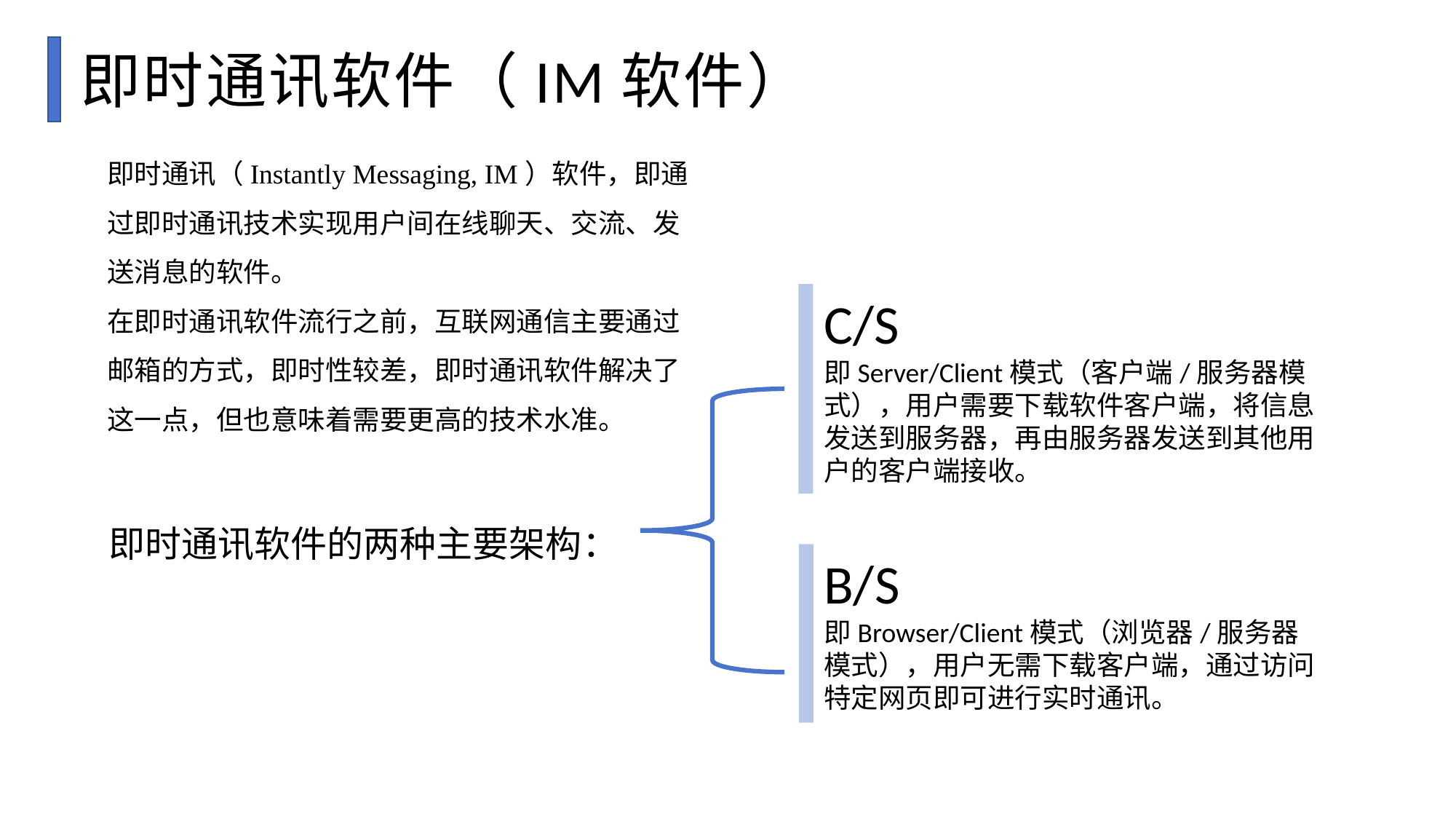

即时通讯软件（IM软件）
即时通讯（Instantly Messaging, IM）软件，即通过即时通讯技术实现用户间在线聊天、交流、发送消息的软件。
在即时通讯软件流行之前，互联网通信主要通过邮箱的方式，即时性较差，即时通讯软件解决了这一点，但也意味着需要更高的技术水准。

C/S
即Server/Client模式（客户端/服务器模式），用户需要下载软件客户端，将信息发送到服务器，再由服务器发送到其他用户的客户端接收。

即时通讯软件的两种主要架构：

B/S
即Browser/Client模式（浏览器/服务器模式），用户无需下载客户端，通过访问特定网页即可进行实时通讯。